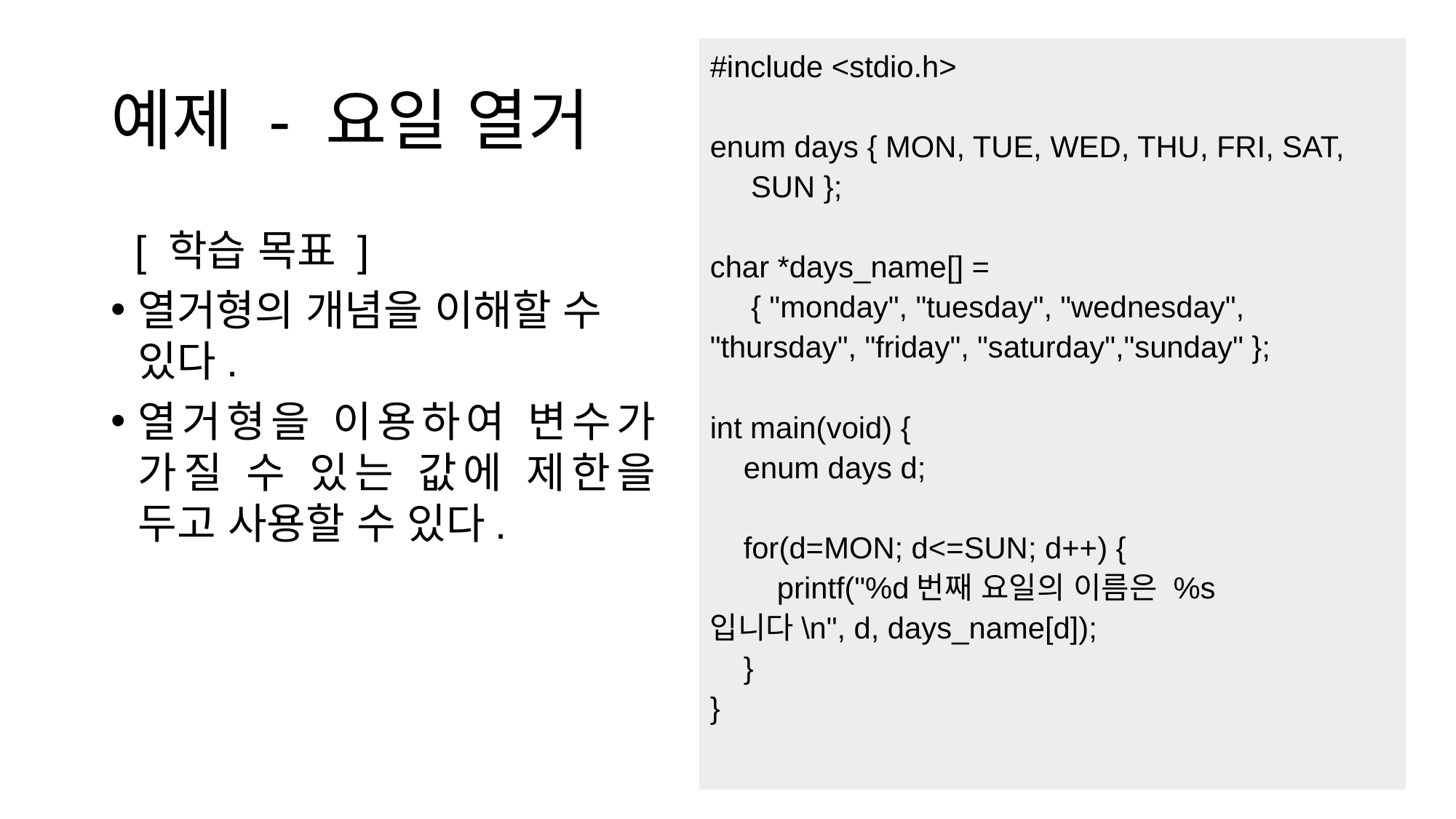

#include <stdio.h>

enum days { MON, TUE, WED, THU, FRI, SAT, SUN };

char *days_name[] = { "monday", "tuesday", "wednesday",
"thursday", "friday", "saturday","sunday" };

int main(void) {
    enum days d;

    for(d=MON; d<=SUN; d++) {
        printf("%d번째 요일의 이름은 %s
입니다\n", d, days_name[d]);
    }
}
# 예제 - 요일 열거
  [ 학습 목표 ]
열거형의 개념을 이해할 수 있다.
열거형을 이용하여 변수가 가질 수 있는 값에 제한을 두고 사용할 수 있다.